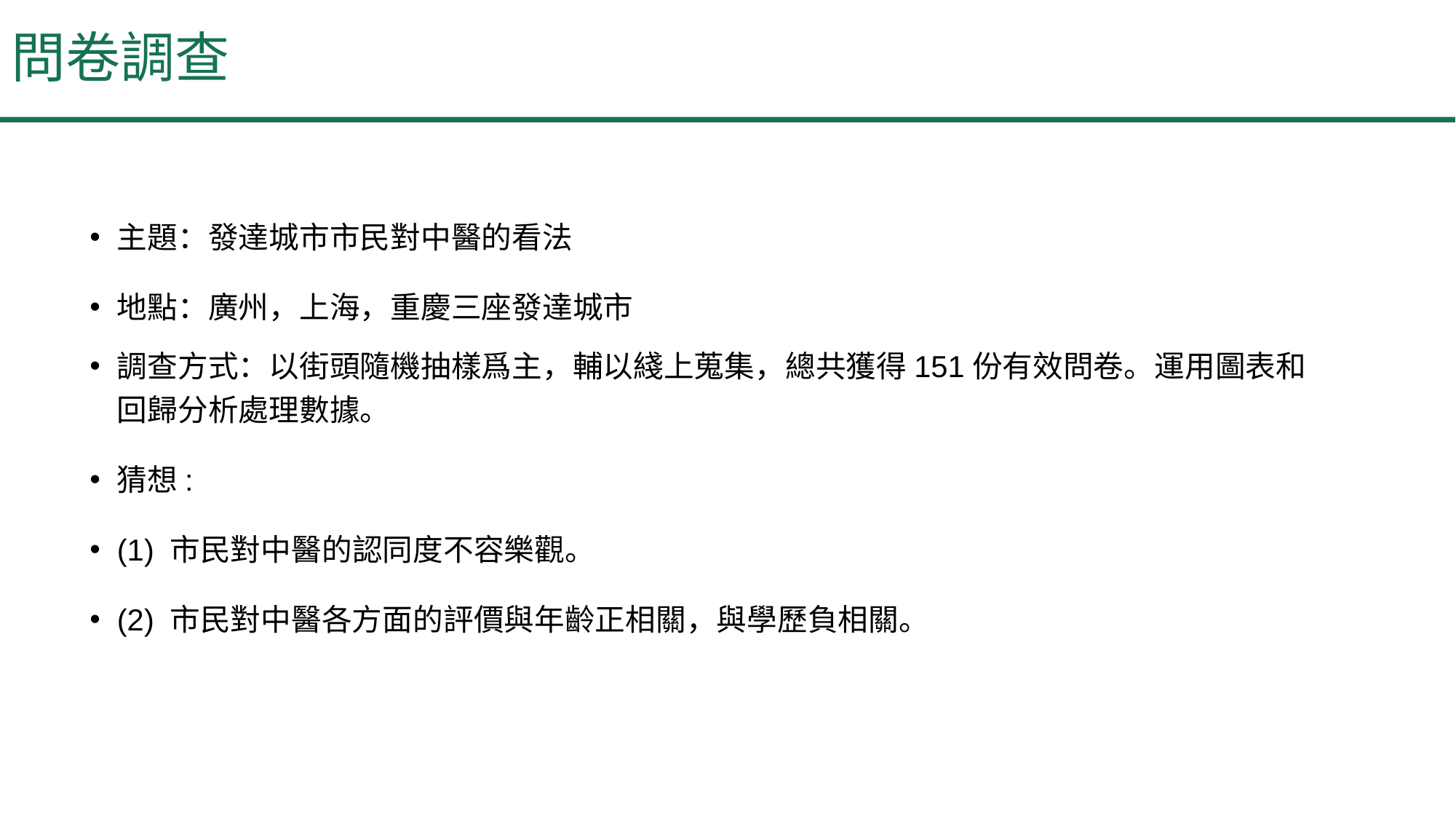

# 問卷調查
主題：發達城市市民對中醫的看法
地點：廣州，上海，重慶三座發達城市
調查方式：以街頭隨機抽樣爲主，輔以綫上蒐集，總共獲得151份有效問卷。運用圖表和回歸分析處理數據。
猜想:
(1) 市民對中醫的認同度不容樂觀。
(2) 市民對中醫各方面的評價與年齡正相關，與學歷負相關。